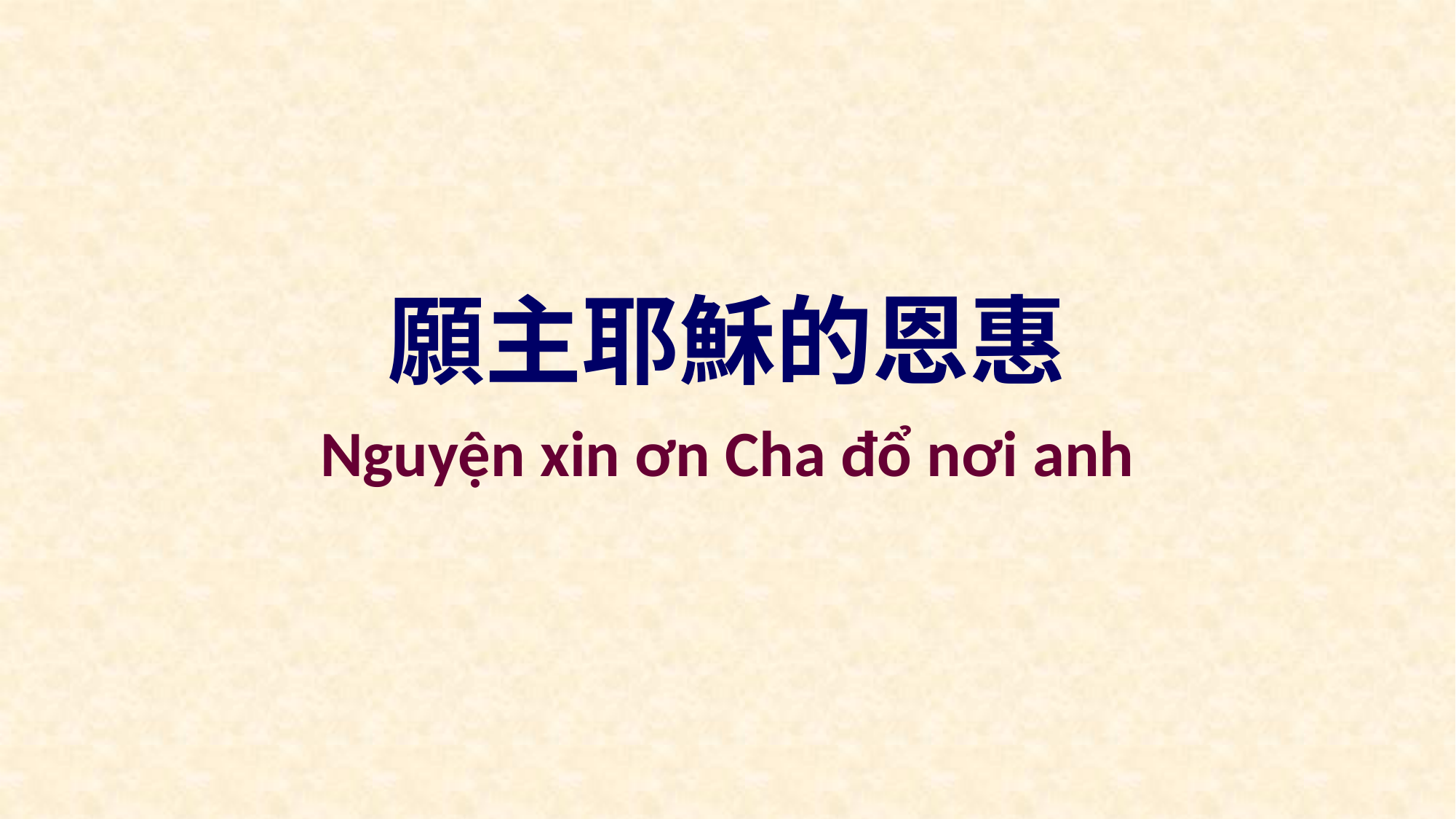

願主耶穌的恩惠
Nguyện xin ơn Cha đổ nơi anh